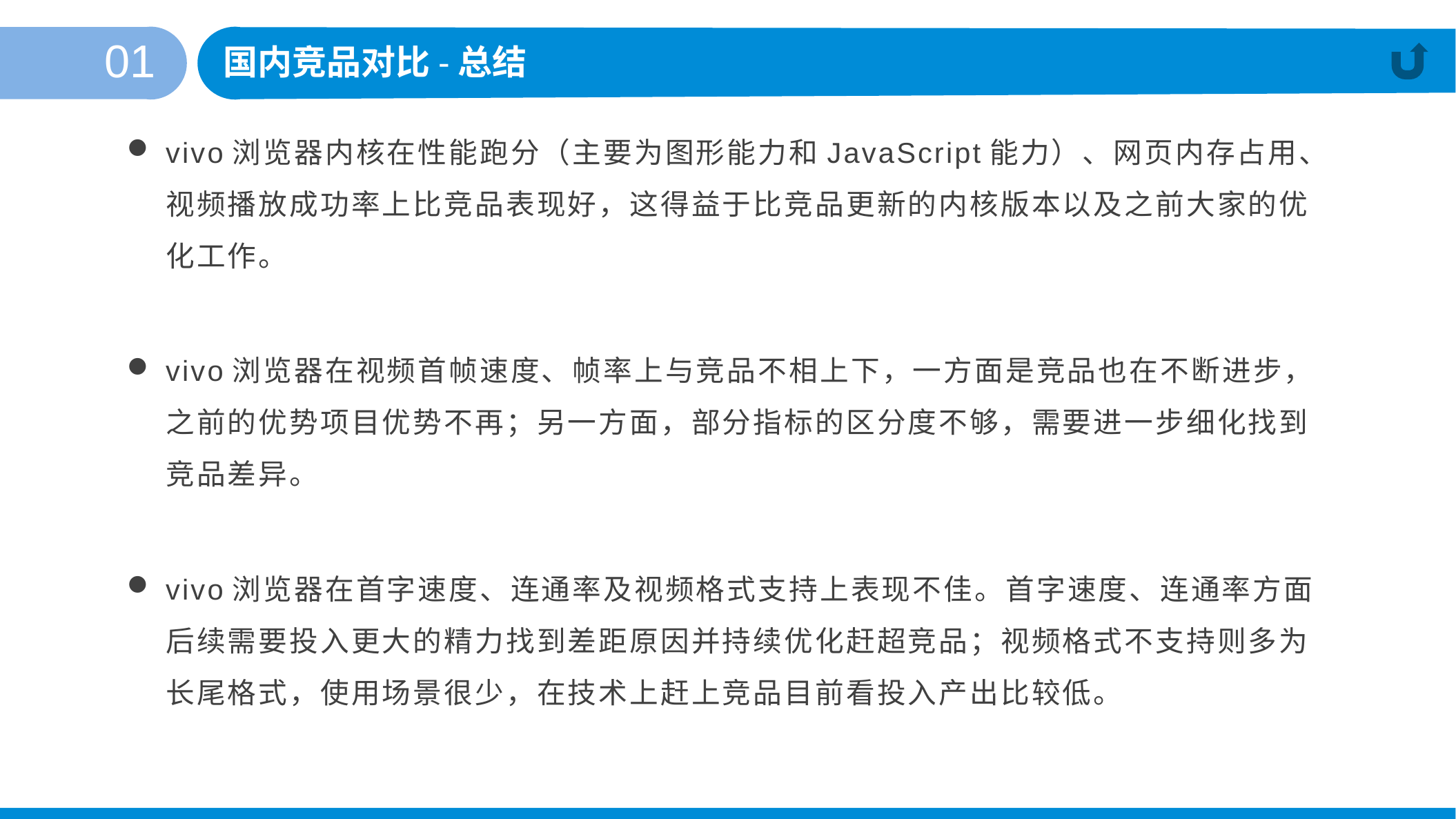

01

国内竞品对比-总结

vivo浏览器内核在性能跑分（主要为图形能力和JavaScript能力）、网页内存占用、视频播放成功率上比竞品表现好，这得益于比竞品更新的内核版本以及之前大家的优化工作。

vivo浏览器在视频首帧速度、帧率上与竞品不相上下，一方面是竞品也在不断进步，之前的优势项目优势不再；另一方面，部分指标的区分度不够，需要进一步细化找到竞品差异。

vivo浏览器在首字速度、连通率及视频格式支持上表现不佳。首字速度、连通率方面后续需要投入更大的精力找到差距原因并持续优化赶超竞品；视频格式不支持则多为长尾格式，使用场景很少，在技术上赶上竞品目前看投入产出比较低。